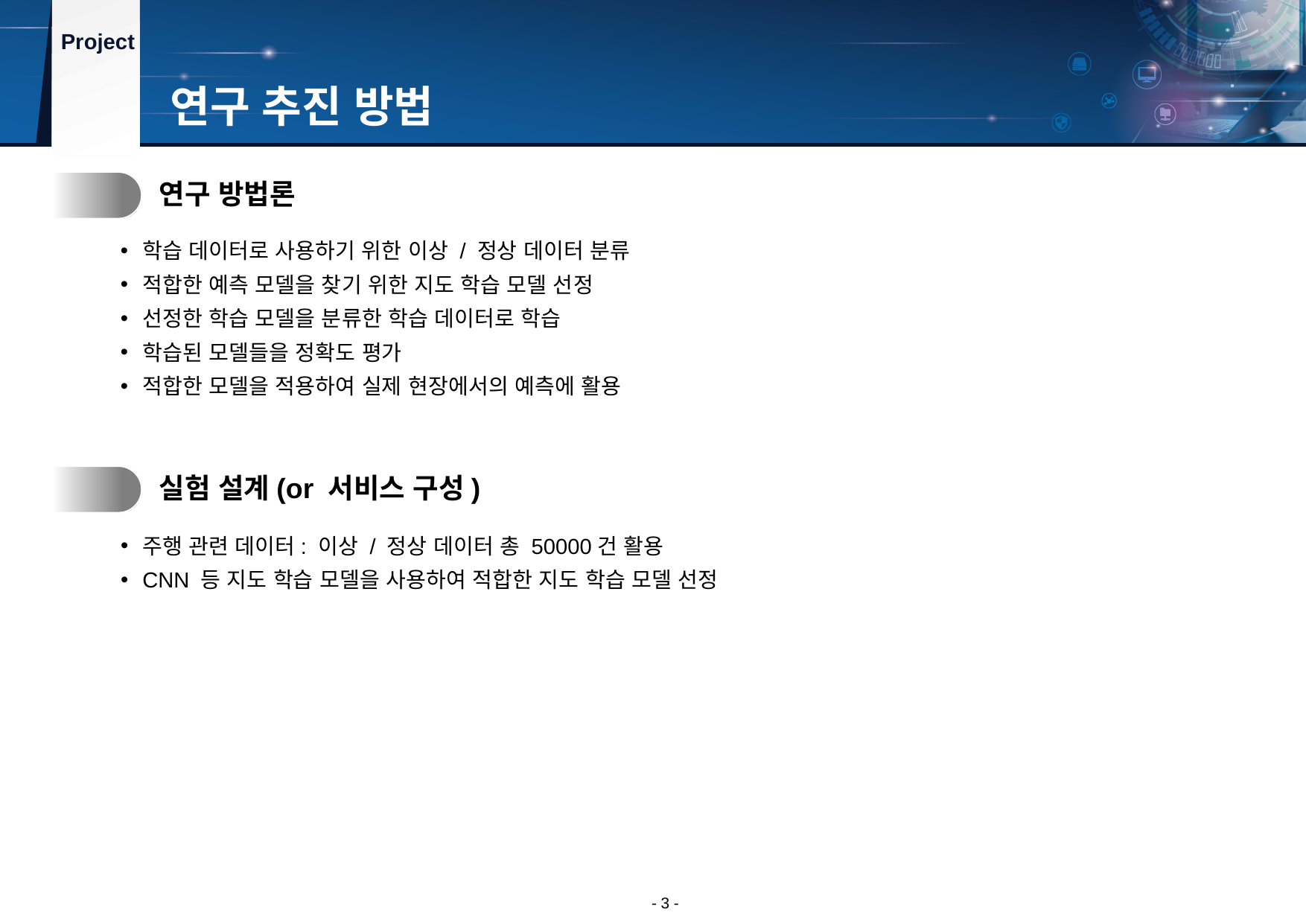

연구 추진 방법

1.
연구 방법론
학습 데이터로 사용하기 위한 이상 / 정상 데이터 분류
적합한 예측 모델을 찾기 위한 지도 학습 모델 선정
선정한 학습 모델을 분류한 학습 데이터로 학습
학습된 모델들을 정확도 평가
적합한 모델을 적용하여 실제 현장에서의 예측에 활용

2.
실험 설계(or 서비스 구성)
주행 관련 데이터: 이상 / 정상 데이터 총 50000건 활용
CNN 등 지도 학습 모델을 사용하여 적합한 지도 학습 모델 선정
- 3 -